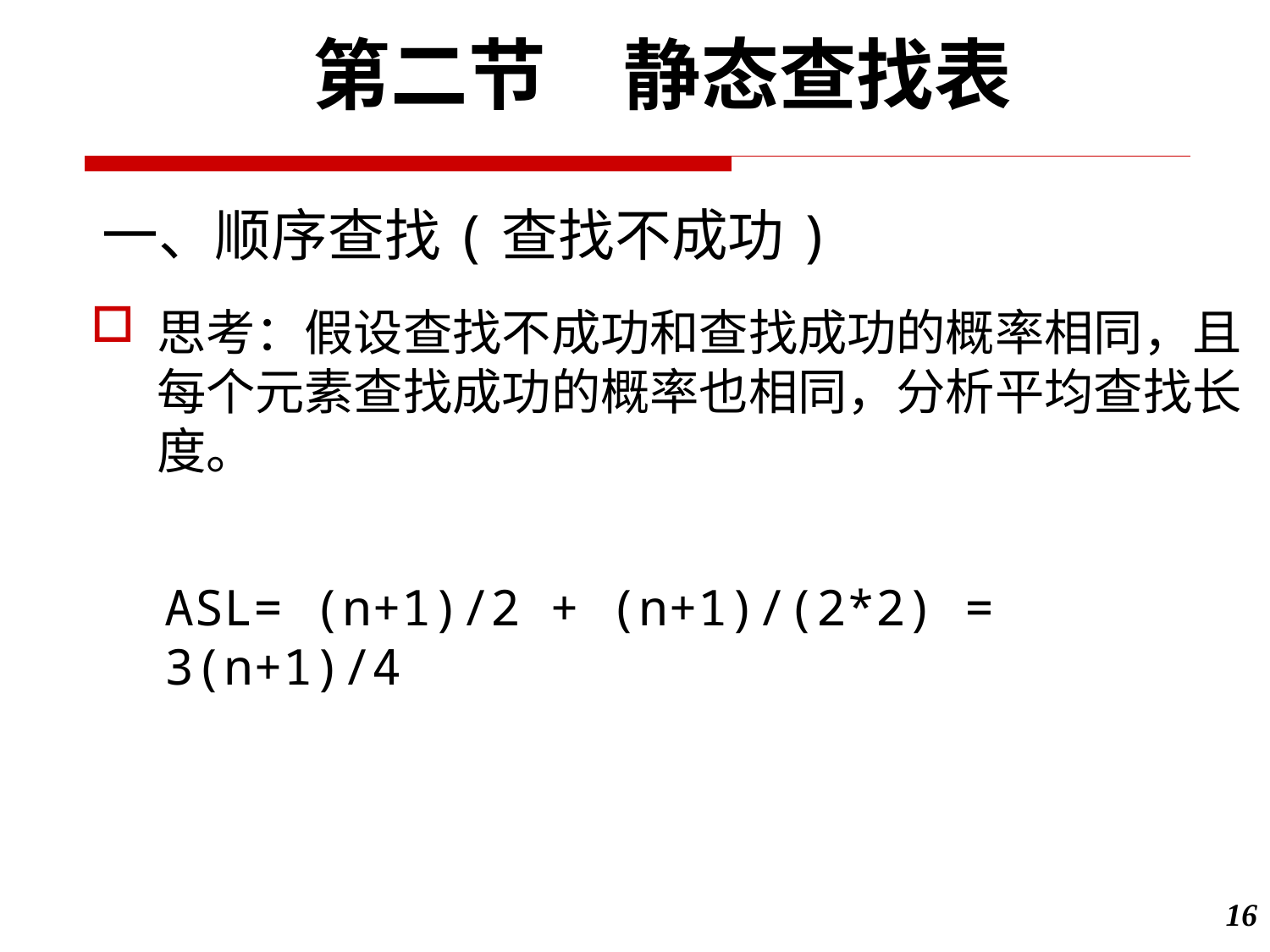

第二节　静态查找表
一、顺序查找(查找不成功)
思考：假设查找不成功和查找成功的概率相同，且每个元素查找成功的概率也相同，分析平均查找长度。

ASL= (n+1)/2 + (n+1)/(2*2) = 3(n+1)/4
16